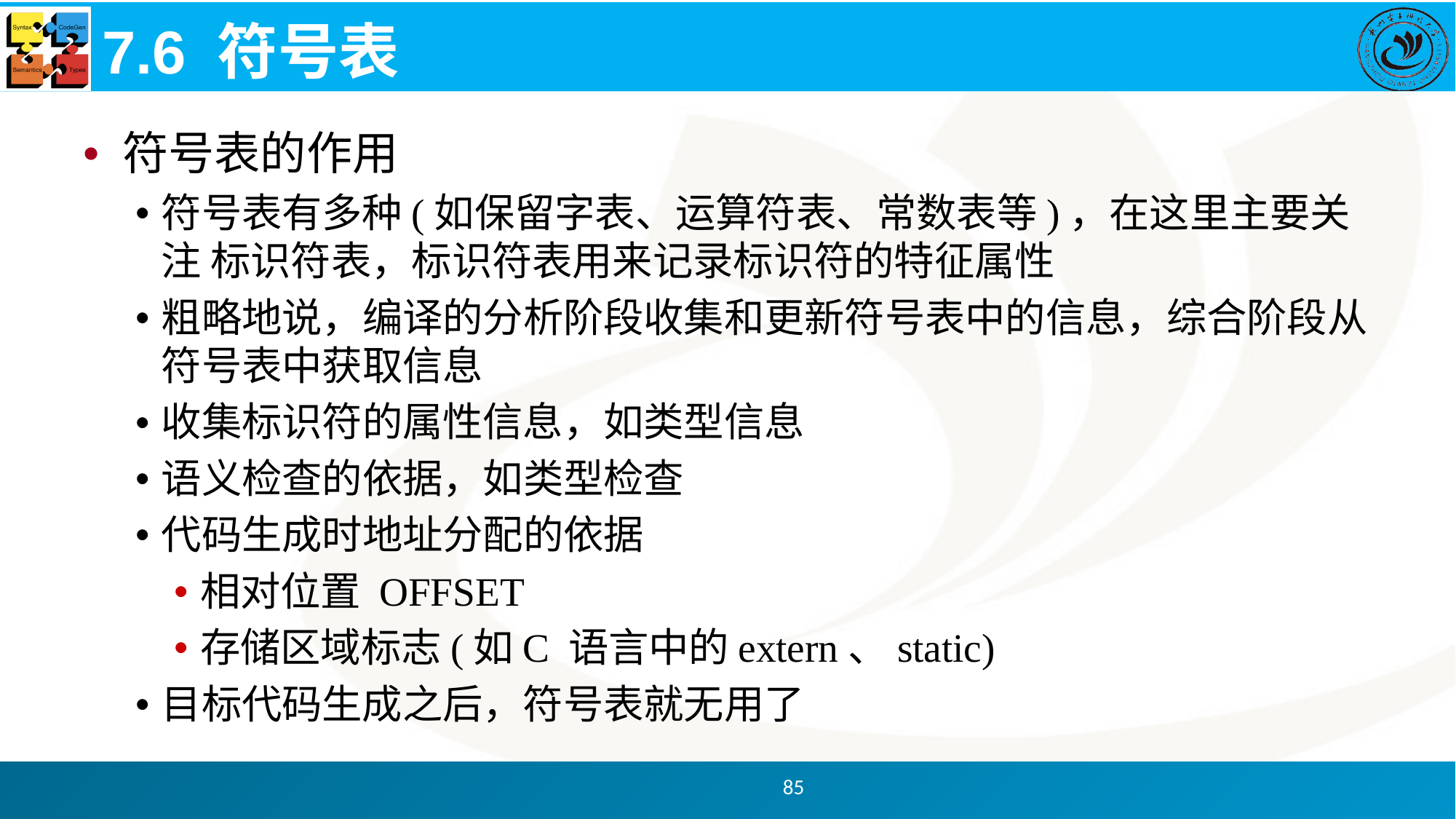

# 7.6 符号表
符号表的作用
符号表有多种(如保留字表、运算符表、常数表等)，在这里主要关注 标识符表，标识符表用来记录标识符的特征属性
粗略地说，编译的分析阶段收集和更新符号表中的信息，综合阶段从符号表中获取信息
收集标识符的属性信息，如类型信息
语义检查的依据，如类型检查
代码生成时地址分配的依据
相对位置 OFFSET
存储区域标志(如C 语言中的extern、static)
目标代码生成之后，符号表就无用了
85